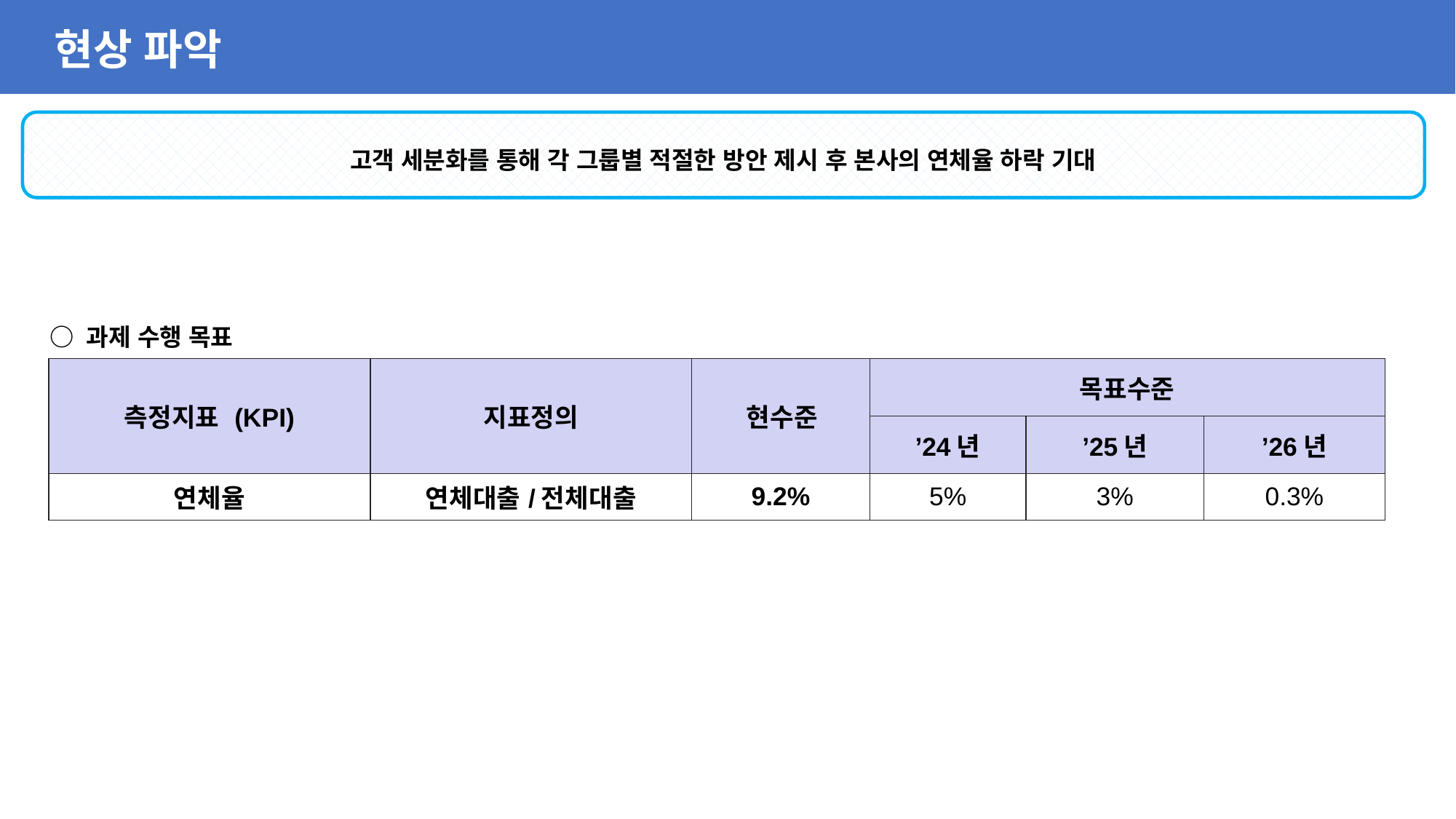

현상 파악
고객 세분화를 통해 각 그룹별 적절한 방안 제시 후 본사의 연체율 하락 기대
○ 과제 수행 목표
| 측정지표 (KPI) | 지표정의 | 현수준 | 목표수준 |  |  |
| --- | --- | --- | --- | --- | --- |
|  |  |  | ’24년 | ’25년 | ’26년 |
| 연체율 | 연체대출/전체대출 | 9.2% | 5% | 3% | 0.3% |